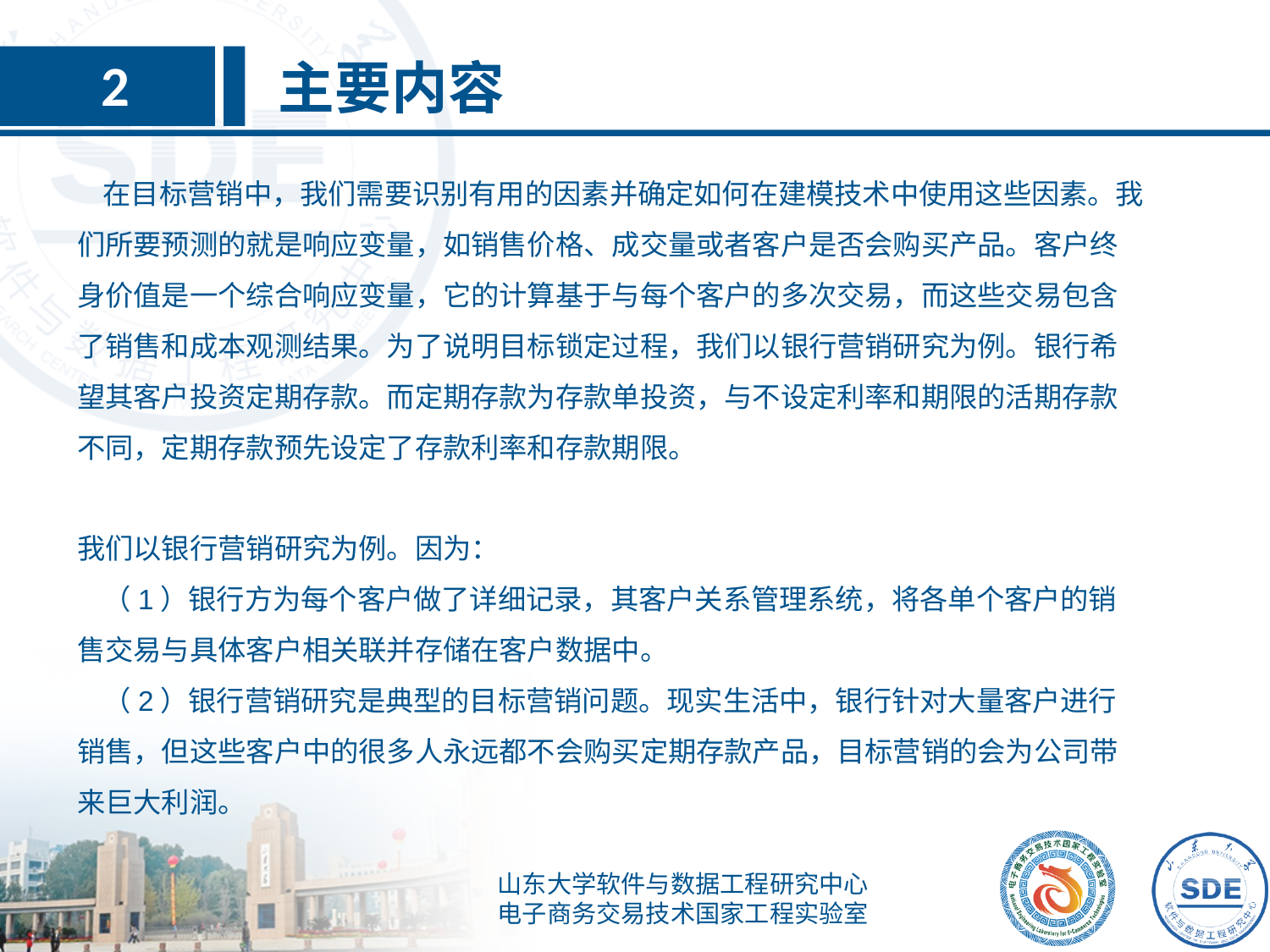

主要内容
2
   在目标营销中，我们需要识别有用的因素并确定如何在建模技术中使用这些因素。我们所要预测的就是响应变量，如销售价格、成交量或者客户是否会购买产品。客户终身价值是一个综合响应变量，它的计算基于与每个客户的多次交易，而这些交易包含了销售和成本观测结果。为了说明目标锁定过程，我们以银行营销研究为例。银行希望其客户投资定期存款。而定期存款为存款单投资，与不设定利率和期限的活期存款不同，定期存款预先设定了存款利率和存款期限。

我们以银行营销研究为例。因为：
   （1）银行方为每个客户做了详细记录，其客户关系管理系统，将各单个客户的销售交易与具体客户相关联并存储在客户数据中。
   （2）银行营销研究是典型的目标营销问题。现实生活中，银行针对大量客户进行销售，但这些客户中的很多人永远都不会购买定期存款产品，目标营销的会为公司带来巨大利润。